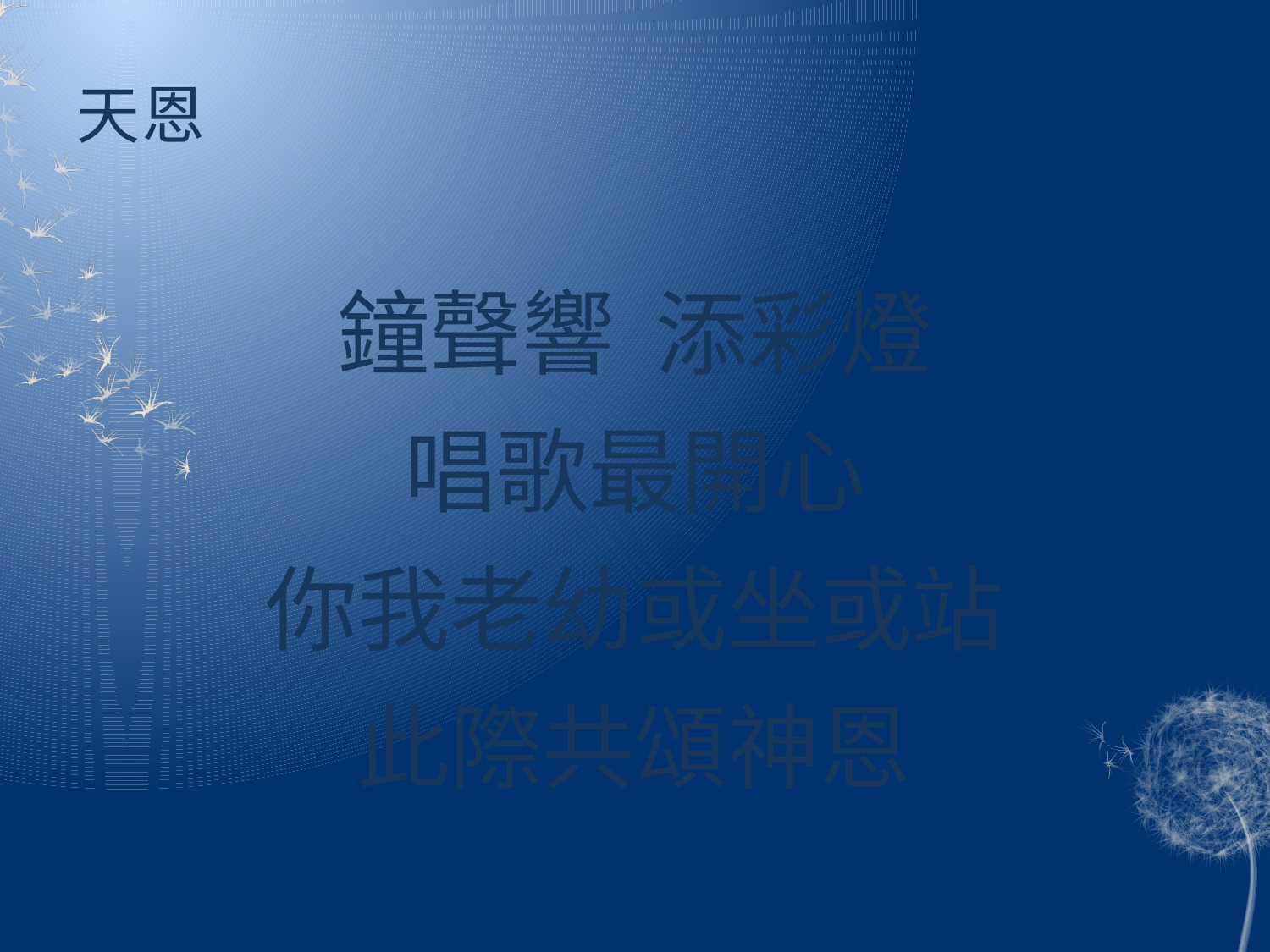

# 天恩
鐘聲響  添彩燈
唱歌最開心
你我老幼或坐或站
此際共頌神恩